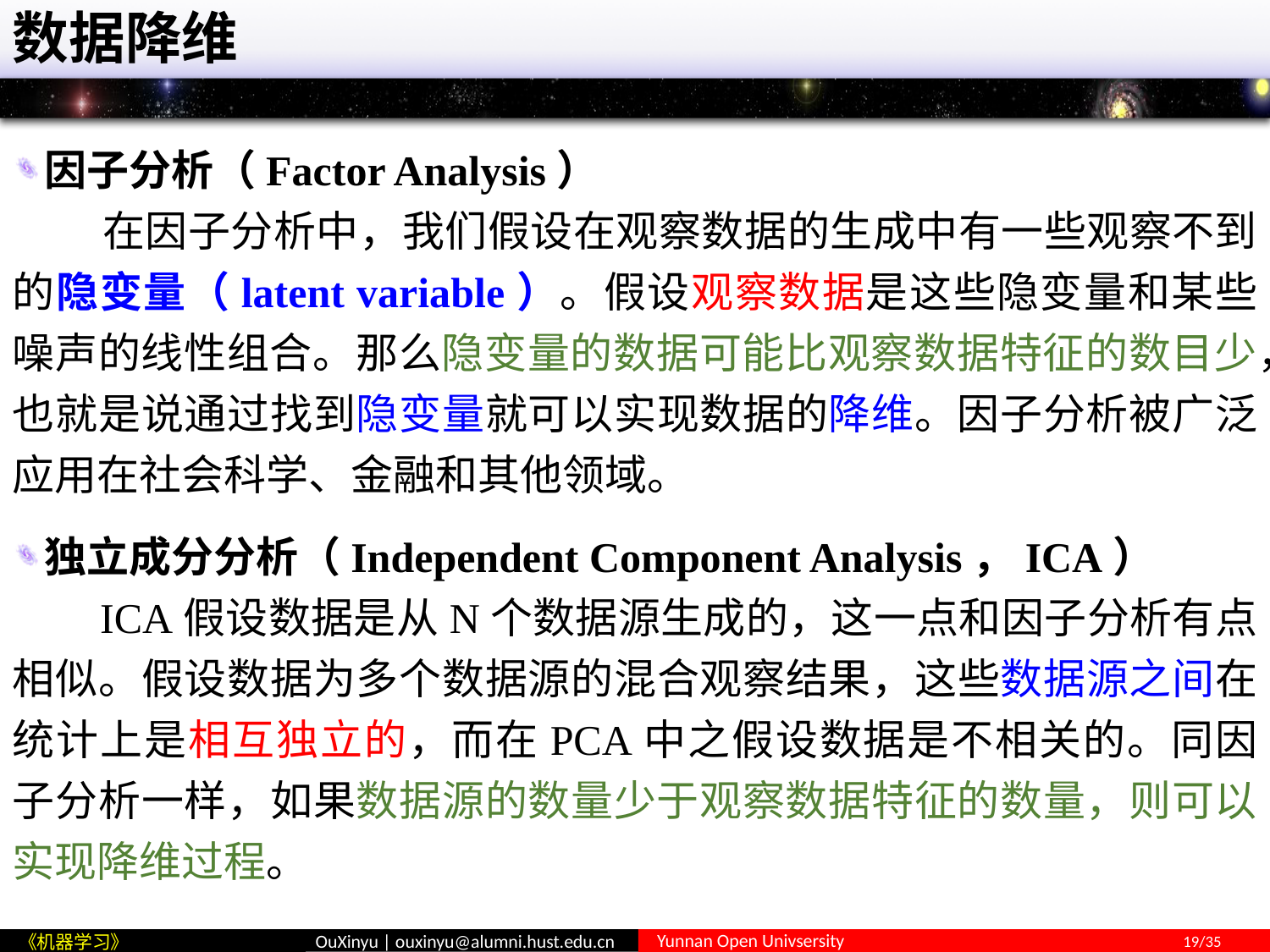

# 数据降维
因子分析（Factor Analysis）
        在因子分析中，我们假设在观察数据的生成中有一些观察不到的隐变量（latent variable）。假设观察数据是这些隐变量和某些噪声的线性组合。那么隐变量的数据可能比观察数据特征的数目少，也就是说通过找到隐变量就可以实现数据的降维。因子分析被广泛应用在社会科学、金融和其他领域。
独立成分分析（Independent Component Analysis，ICA）
        ICA假设数据是从N个数据源生成的，这一点和因子分析有点相似。假设数据为多个数据源的混合观察结果，这些数据源之间在统计上是相互独立的，而在PCA中之假设数据是不相关的。同因子分析一样，如果数据源的数量少于观察数据特征的数量，则可以实现降维过程。